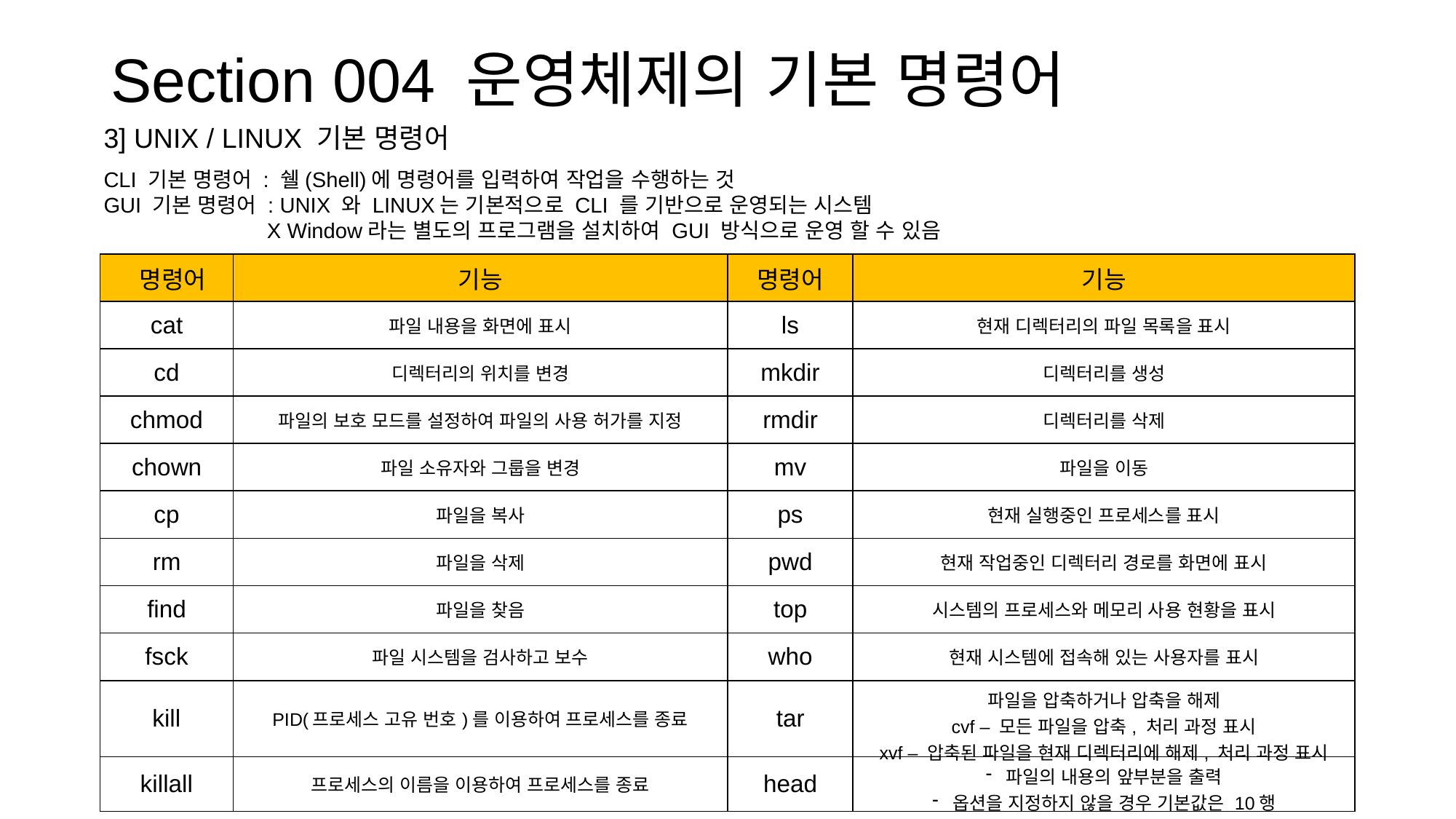

Section 004 운영체제의 기본 명령어
3] UNIX / LINUX 기본 명령어
CLI 기본 명령어 : 쉘(Shell)에 명령어를 입력하여 작업을 수행하는 것
GUI 기본 명령어 : UNIX 와 LINUX는 기본적으로 CLI 를 기반으로 운영되는 시스템
	         X Window라는 별도의 프로그램을 설치하여 GUI 방식으로 운영 할 수 있음
| 명령어 | 기능 | 명령어 | 기능 |
| --- | --- | --- | --- |
| cat | 파일 내용을 화면에 표시 | ls | 현재 디렉터리의 파일 목록을 표시 |
| cd | 디렉터리의 위치를 변경 | mkdir | 디렉터리를 생성 |
| chmod | 파일의 보호 모드를 설정하여 파일의 사용 허가를 지정 | rmdir | 디렉터리를 삭제 |
| chown | 파일 소유자와 그룹을 변경 | mv | 파일을 이동 |
| cp | 파일을 복사 | ps | 현재 실행중인 프로세스를 표시 |
| rm | 파일을 삭제 | pwd | 현재 작업중인 디렉터리 경로를 화면에 표시 |
| find | 파일을 찾음 | top | 시스템의 프로세스와 메모리 사용 현황을 표시 |
| fsck | 파일 시스템을 검사하고 보수 | who | 현재 시스템에 접속해 있는 사용자를 표시 |
| kill | PID(프로세스 고유 번호)를 이용하여 프로세스를 종료 | tar | 파일을 압축하거나 압축을 해제 cvf – 모든 파일을 압축, 처리 과정 표시 xvf – 압축된 파일을 현재 디렉터리에 해제, 처리 과정 표시 |
| killall | 프로세스의 이름을 이용하여 프로세스를 종료 | head | 파일의 내용의 앞부분을 출력 옵션을 지정하지 않을 경우 기본값은 10행 |